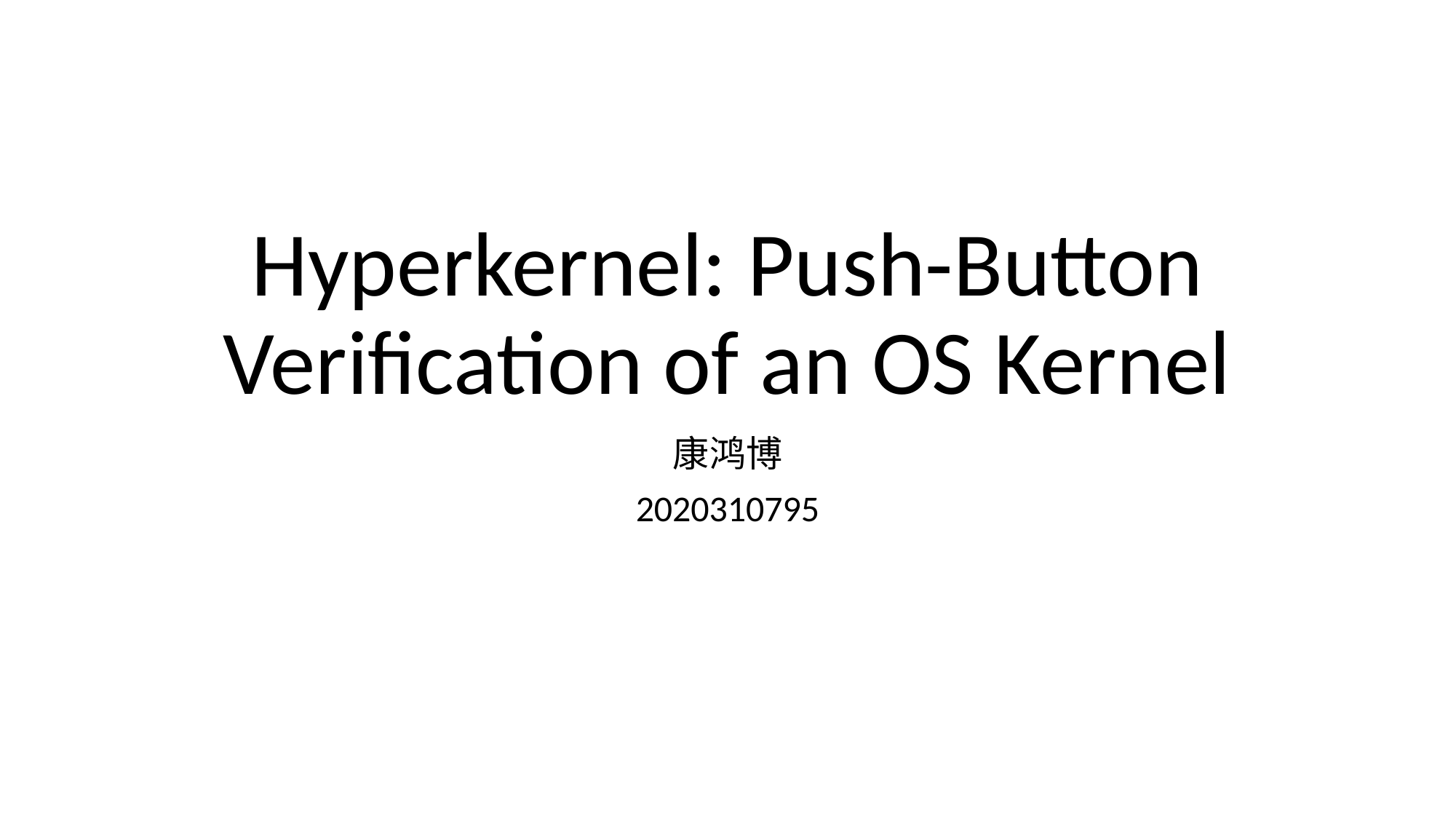

# Hyperkernel: Push-Button Verification of an OS Kernel
康鸿博
2020310795